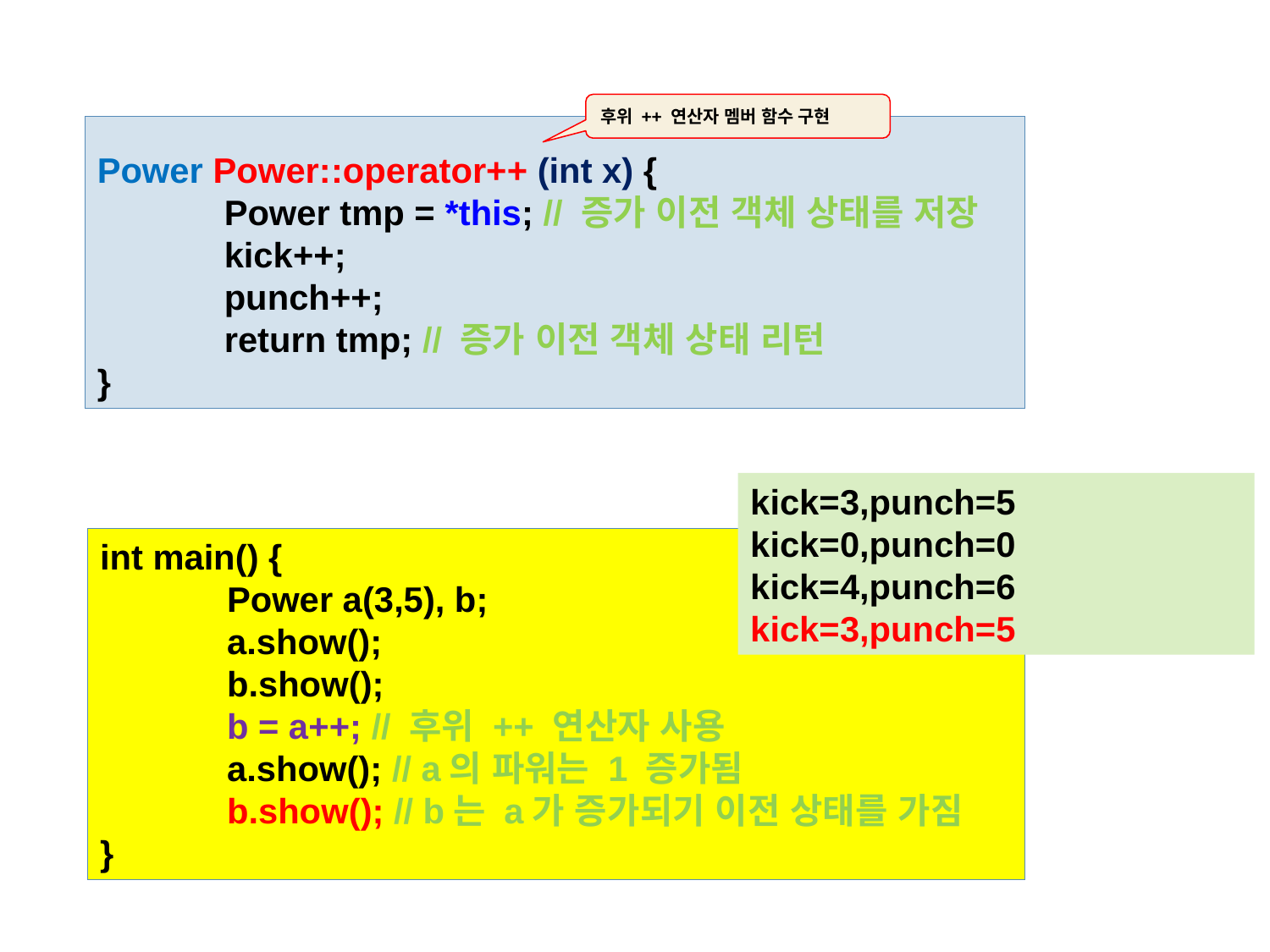

후위 ++ 연산자 멤버 함수 구현

Power Power::operator++ (int x) {
	Power tmp = *this; // 증가 이전 객체 상태를 저장
	kick++;
	punch++;
	return tmp; // 증가 이전 객체 상태 리턴
}
kick=3,punch=5
kick=0,punch=0
kick=4,punch=6
kick=3,punch=5
int main() {
	Power a(3,5), b;
	a.show();
	b.show();
	b = a++; // 후위 ++ 연산자 사용
	a.show(); // a의 파워는 1 증가됨
	b.show(); // b는 a가 증가되기 이전 상태를 가짐
}
39